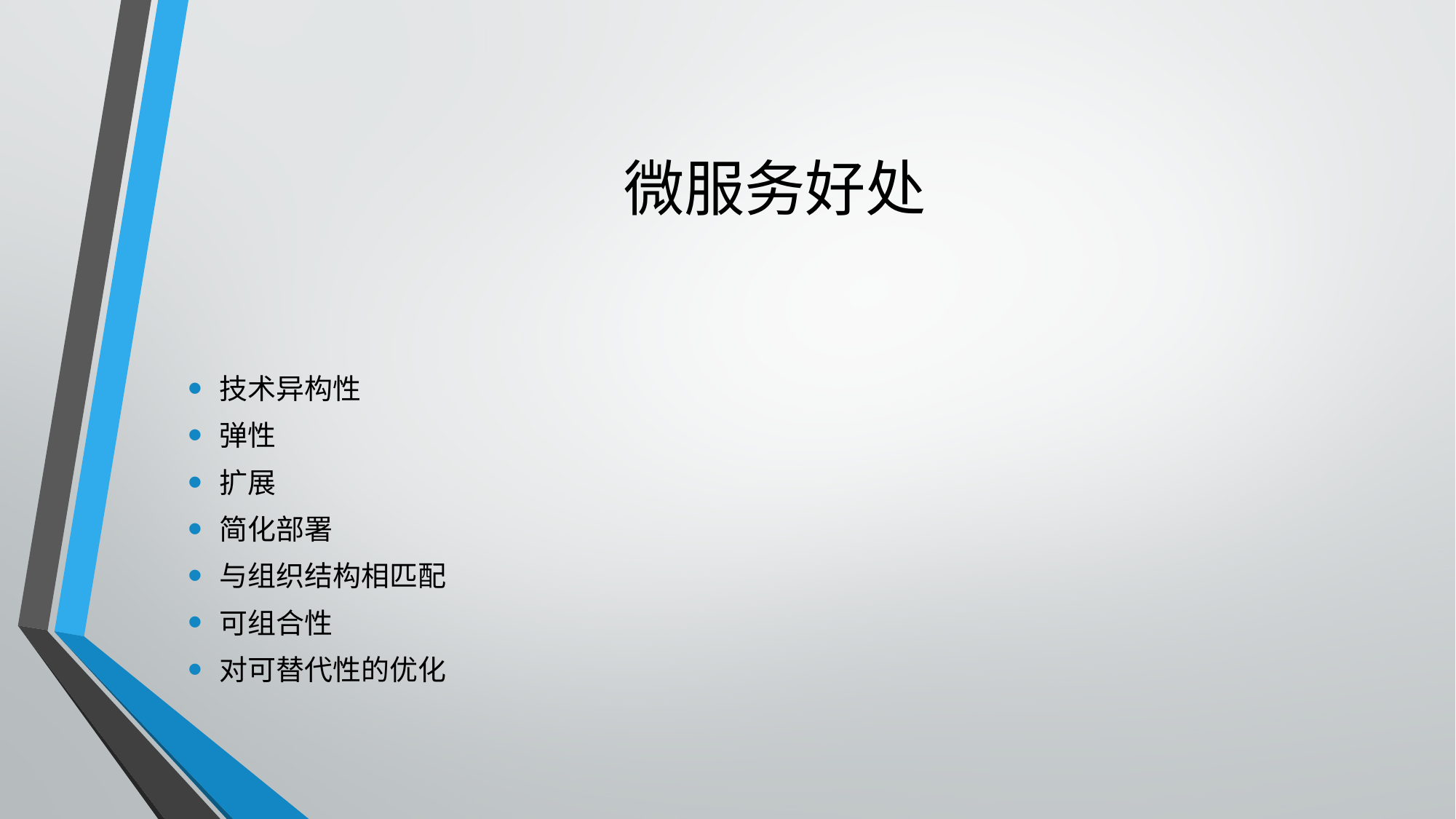

# 微服务好处

技术异构性
弹性
扩展
简化部署
与组织结构相匹配
可组合性
对可替代性的优化